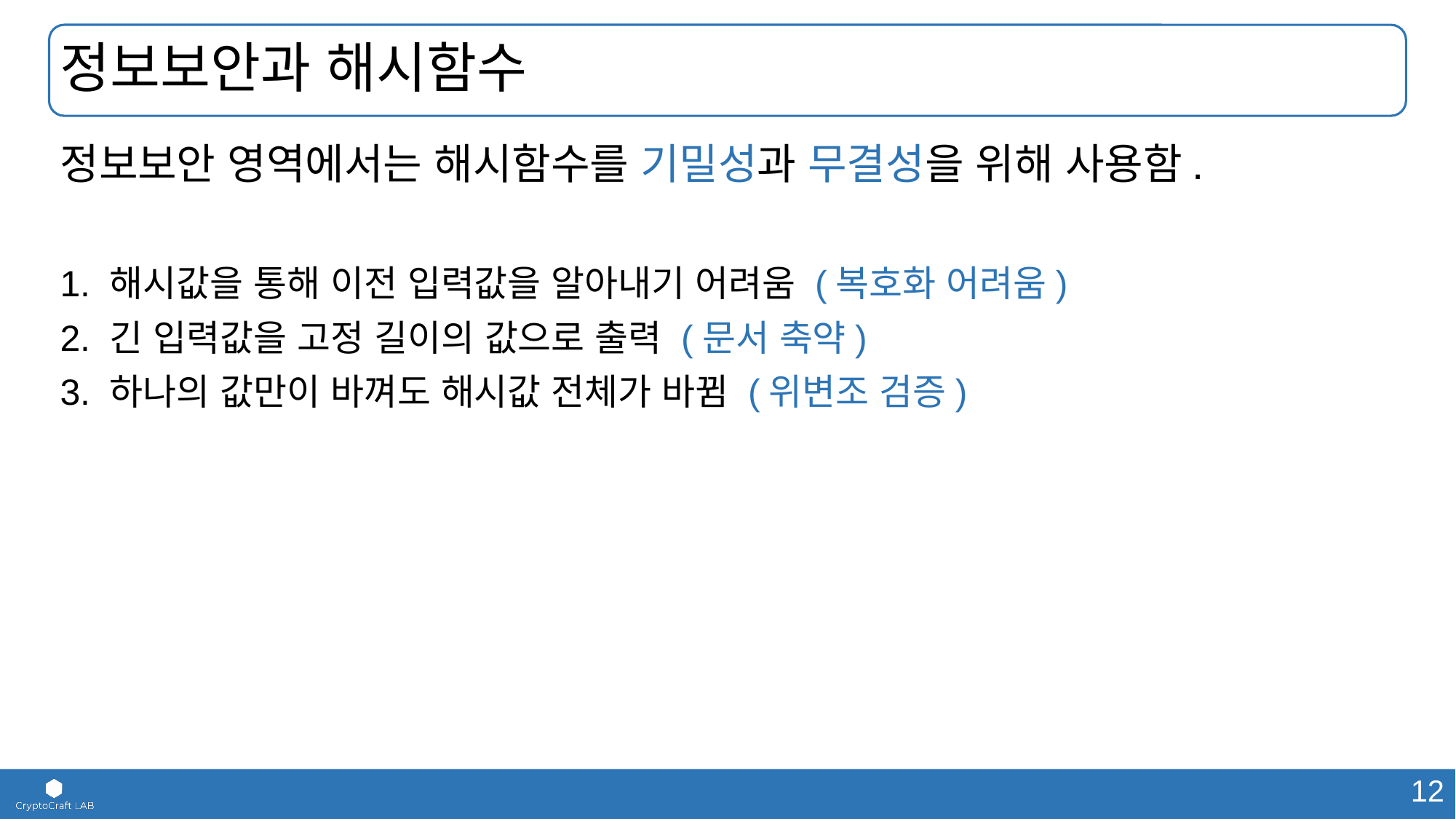

# 정보보안과 해시함수
정보보안 영역에서는 해시함수를 기밀성과 무결성을 위해 사용함.

1. 해시값을 통해 이전 입력값을 알아내기 어려움 (복호화 어려움)
2. 긴 입력값을 고정 길이의 값으로 출력 (문서 축약)
3. 하나의 값만이 바껴도 해시값 전체가 바뀜 (위변조 검증)